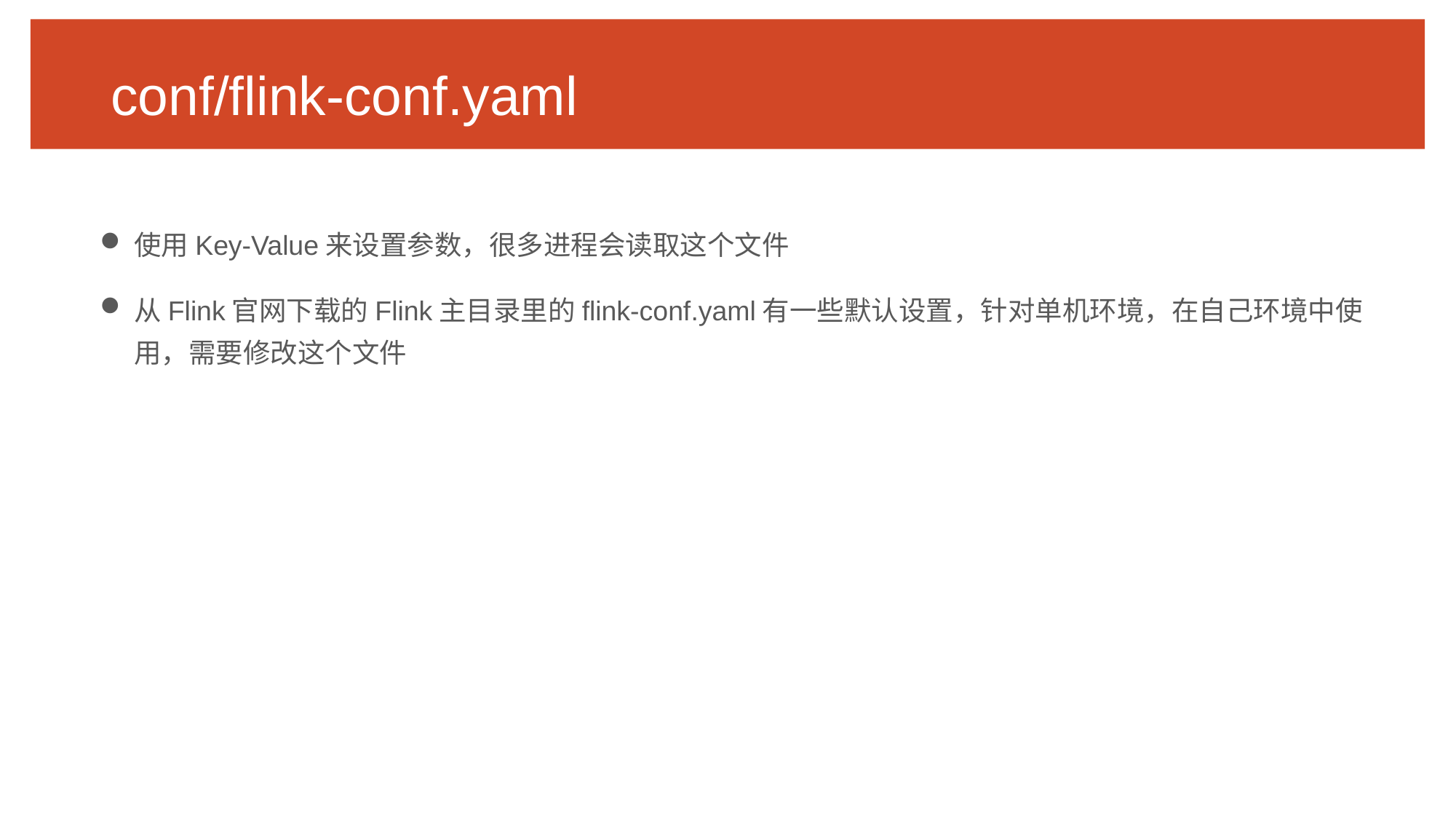

# conf/flink-conf.yaml
使用Key-Value来设置参数，很多进程会读取这个文件
从Flink官网下载的Flink主目录里的flink-conf.yaml有一些默认设置，针对单机环境，在自己环境中使用，需要修改这个文件